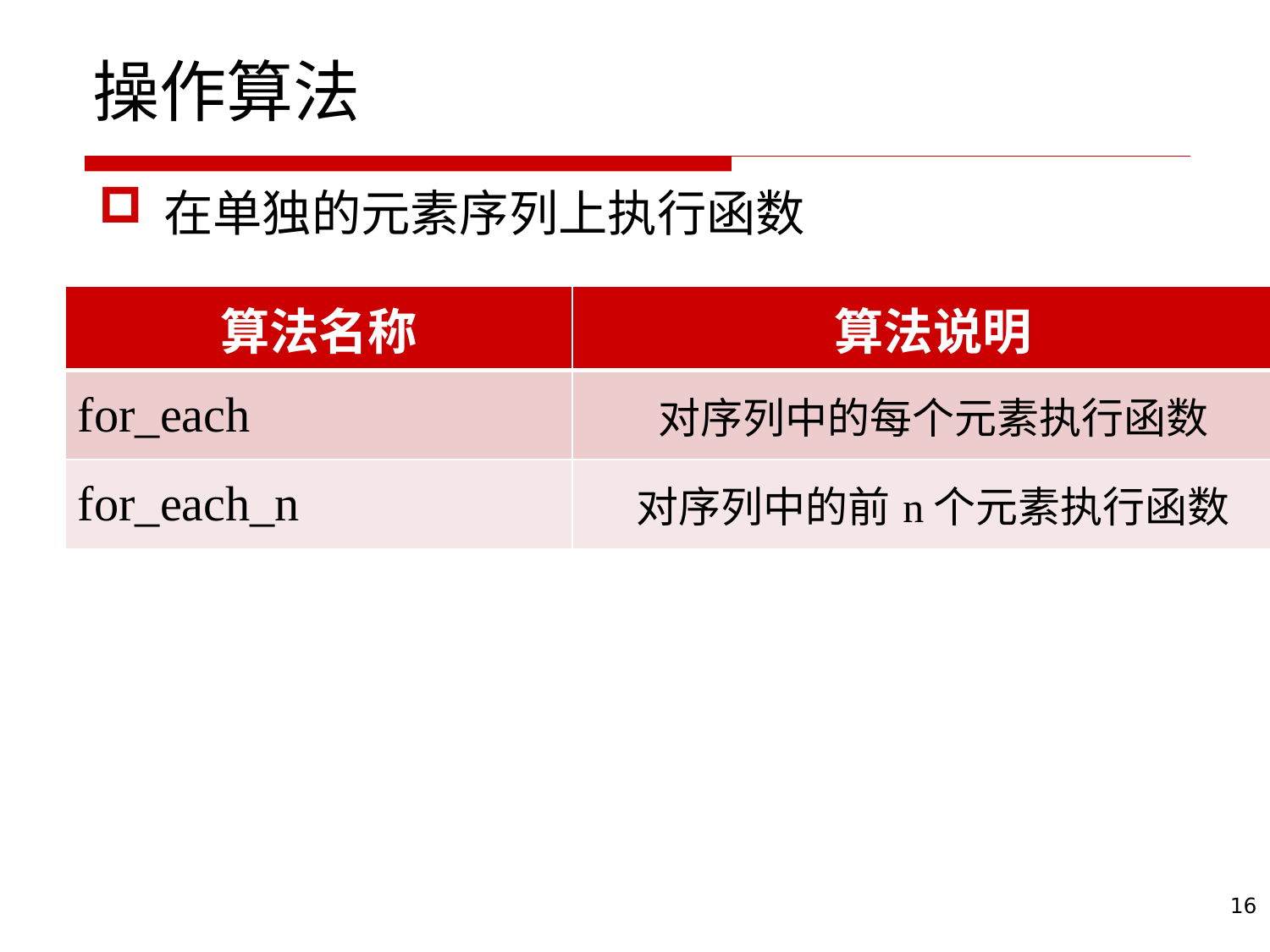

# 操作算法
在单独的元素序列上执行函数
| 算法名称 | 算法说明 |
| --- | --- |
| for\_each | 对序列中的每个元素执行函数 |
| for\_each\_n | 对序列中的前n个元素执行函数 |
16